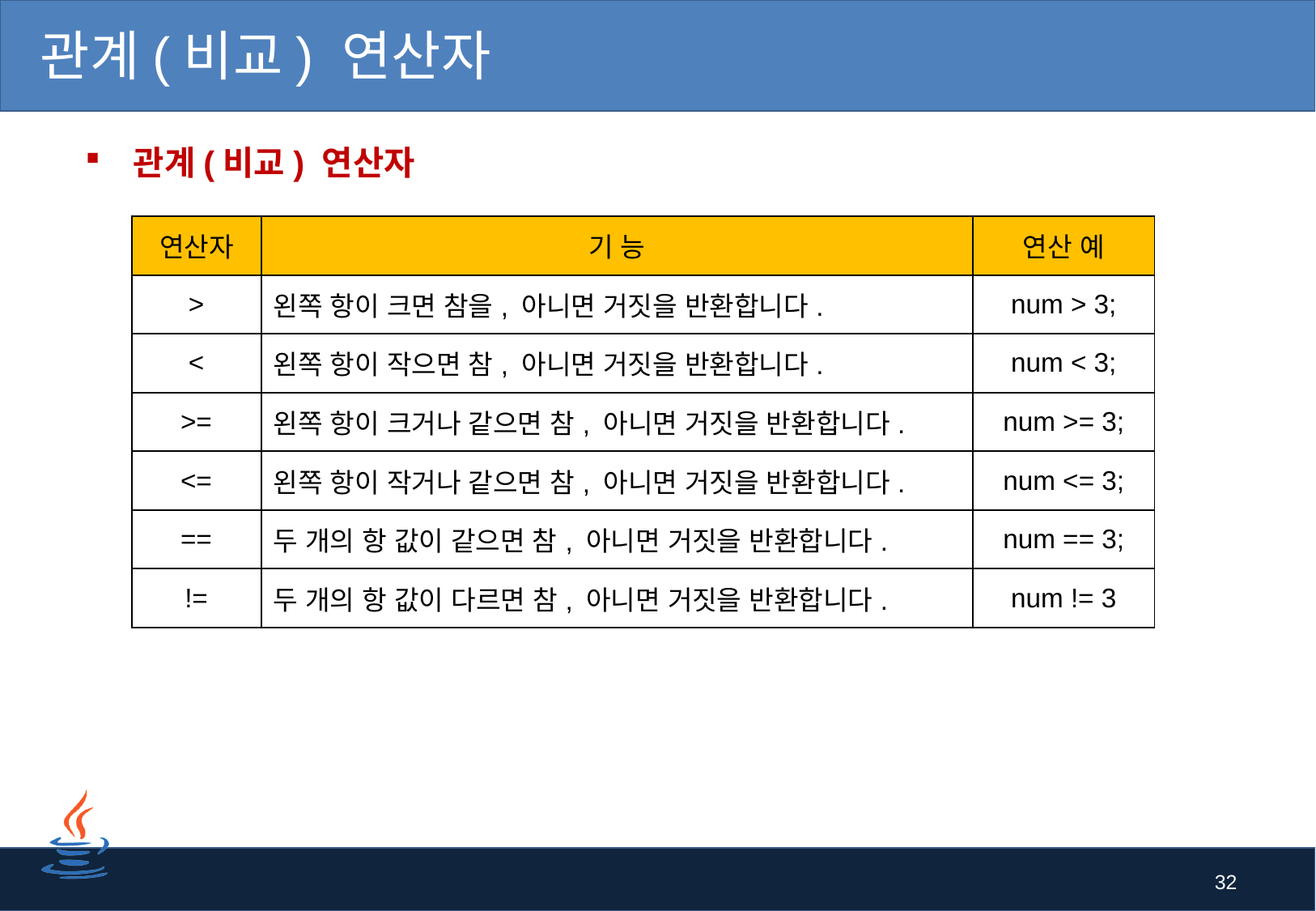

# 관계(비교) 연산자
 관계(비교) 연산자

| 연산자 | 기 능 | 연산 예 |
| --- | --- | --- |
| > | 왼쪽 항이 크면 참을, 아니면 거짓을 반환합니다. | num > 3; |
| < | 왼쪽 항이 작으면 참, 아니면 거짓을 반환합니다. | num < 3; |
| >= | 왼쪽 항이 크거나 같으면 참, 아니면 거짓을 반환합니다. | num >= 3; |
| <= | 왼쪽 항이 작거나 같으면 참, 아니면 거짓을 반환합니다. | num <= 3; |
| == | 두 개의 항 값이 같으면 참, 아니면 거짓을 반환합니다. | num == 3; |
| != | 두 개의 항 값이 다르면 참, 아니면 거짓을 반환합니다. | num != 3 |
32